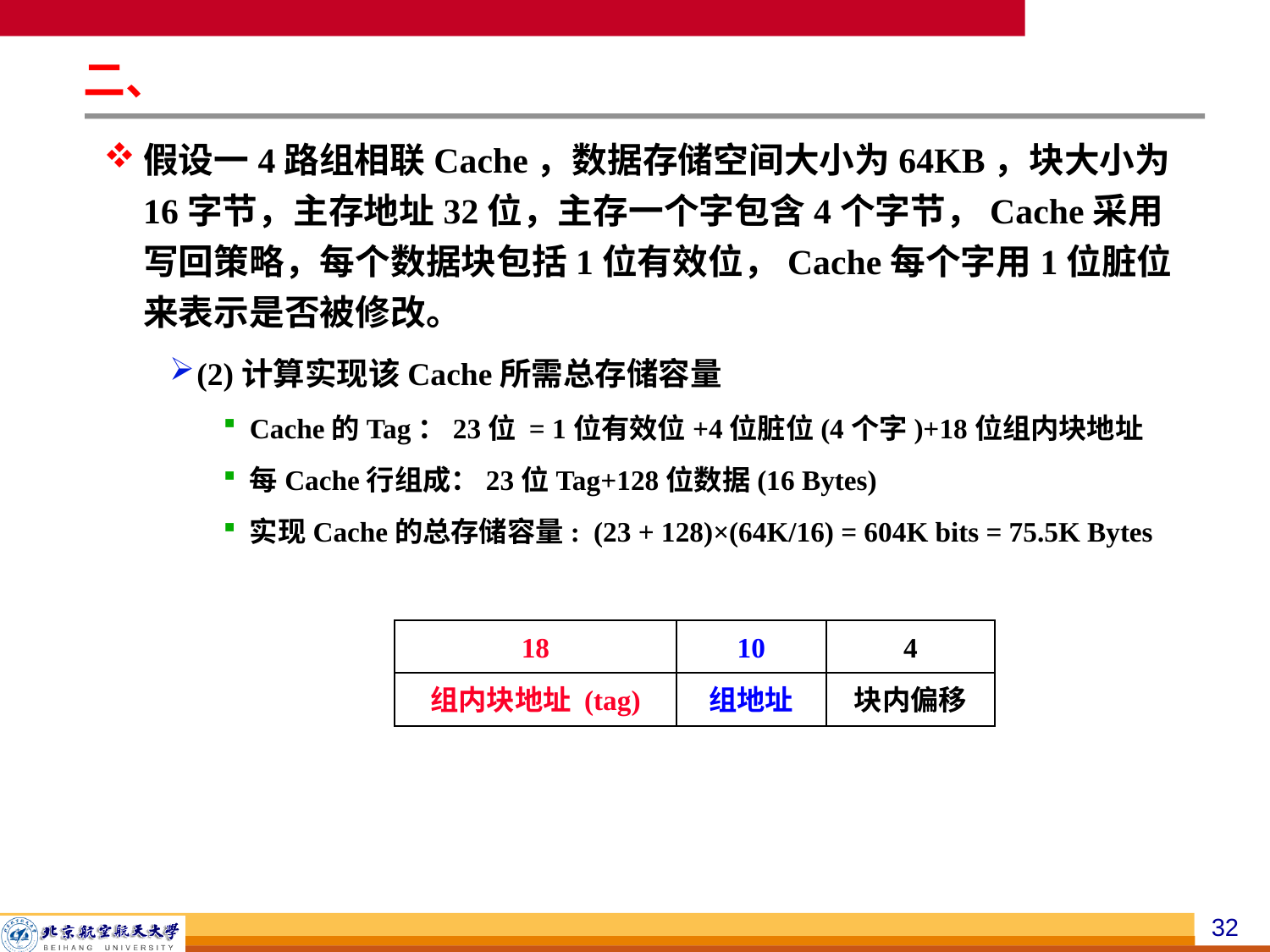

二、
假设一4路组相联Cache，数据存储空间大小为64KB，块大小为16字节，主存地址32位，主存一个字包含4个字节，Cache采用写回策略，每个数据块包括1位有效位，Cache每个字用1位脏位来表示是否被修改。
(2)计算实现该Cache所需总存储容量
Cache的Tag：23位 = 1位有效位+4位脏位(4个字)+18位组内块地址
每Cache行组成：23位Tag+128位数据(16 Bytes)
实现Cache的总存储容量:  (23 + 128)×(64K/16) = 604K bits = 75.5K Bytes
18
10
4
组内块地址 (tag)
组地址
块内偏移